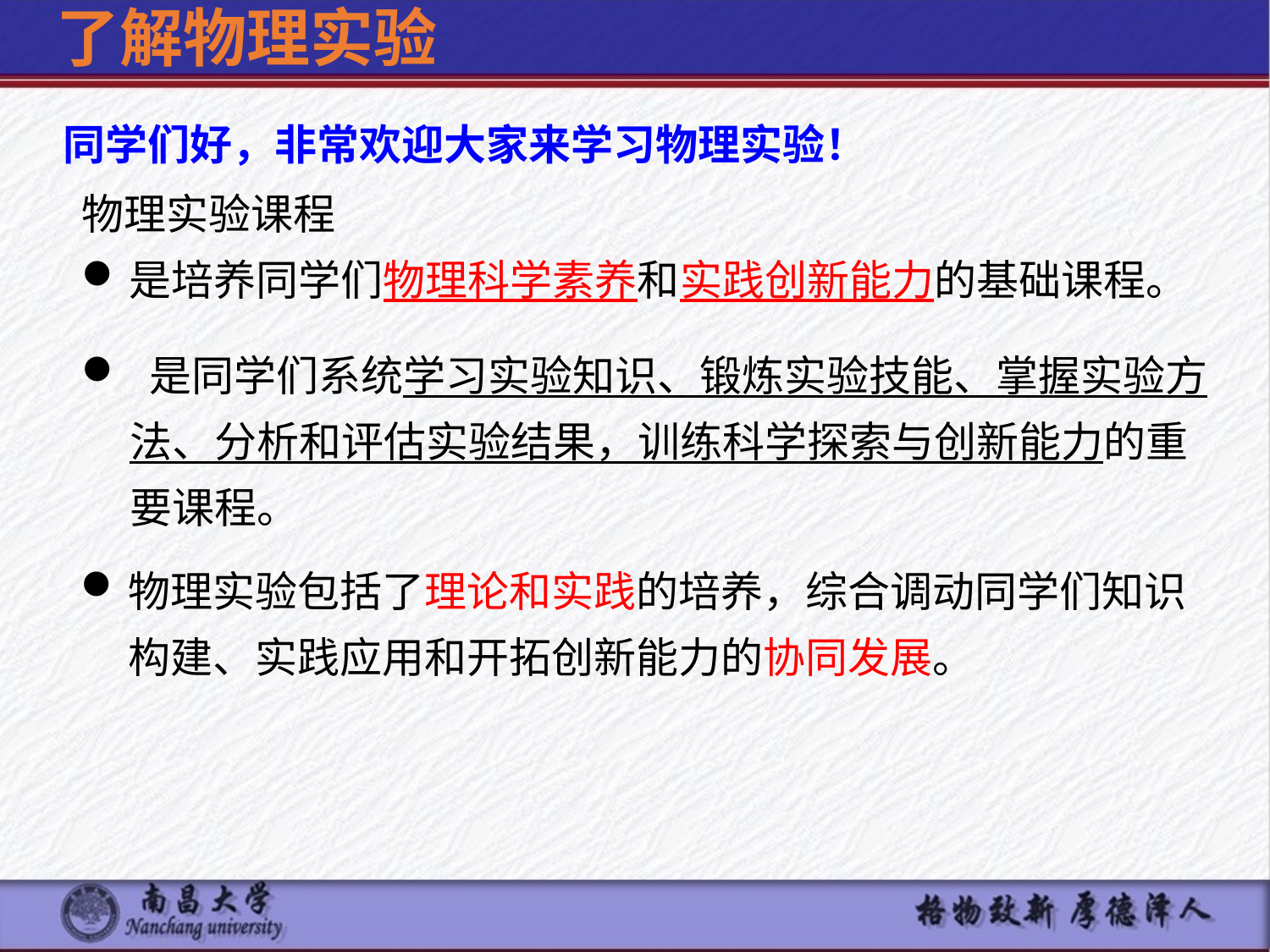

了解物理实验
同学们好，非常欢迎大家来学习物理实验！
物理实验课程
是培养同学们物理科学素养和实践创新能力的基础课程。
 是同学们系统学习实验知识、锻炼实验技能、掌握实验方法、分析和评估实验结果，训练科学探索与创新能力的重要课程。
物理实验包括了理论和实践的培养，综合调动同学们知识构建、实践应用和开拓创新能力的协同发展。